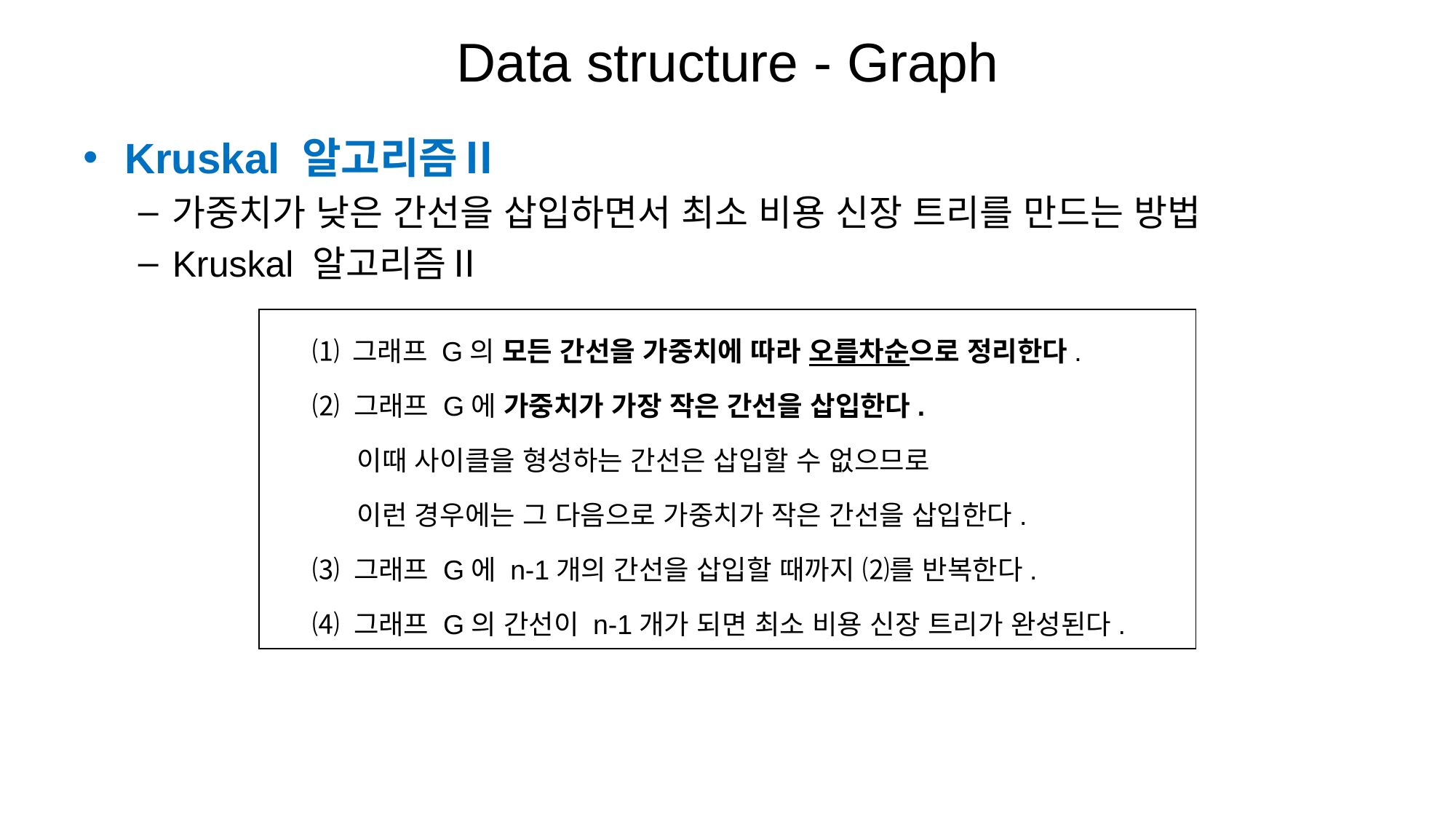

# Data structure - Graph
Kruskal 알고리즘Ⅱ
가중치가 낮은 간선을 삽입하면서 최소 비용 신장 트리를 만드는 방법
Kruskal 알고리즘Ⅱ

⑴ 그래프 G의 모든 간선을 가중치에 따라 오름차순으로 정리한다.
⑵ 그래프 G에 가중치가 가장 작은 간선을 삽입한다.
     이때 사이클을 형성하는 간선은 삽입할 수 없으므로
     이런 경우에는 그 다음으로 가중치가 작은 간선을 삽입한다.
⑶ 그래프 G에 n-1개의 간선을 삽입할 때까지 ⑵를 반복한다.
⑷ 그래프 G의 간선이 n-1개가 되면 최소 비용 신장 트리가 완성된다.